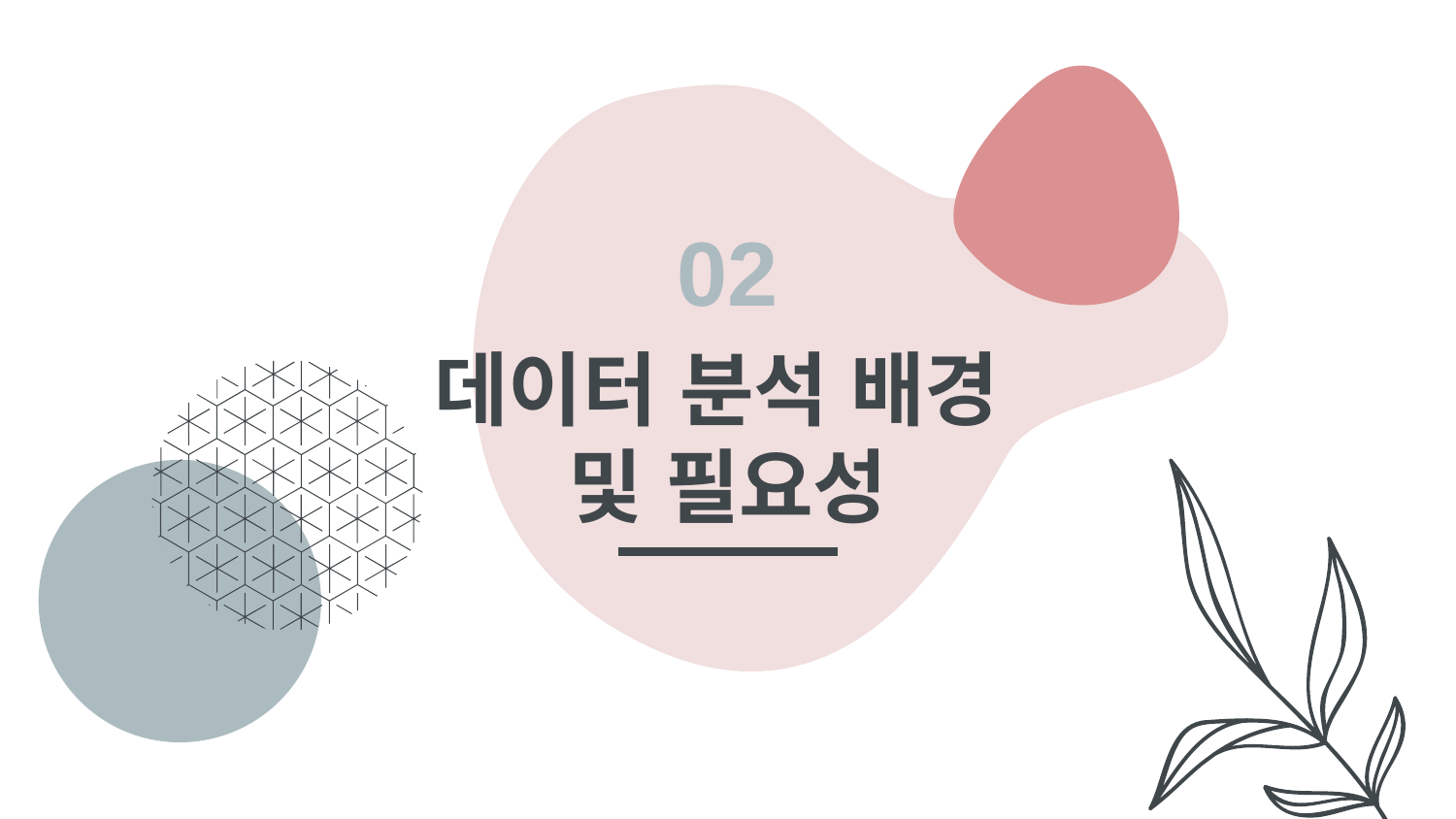

02
# 데이터 분석 배경 및 필요성